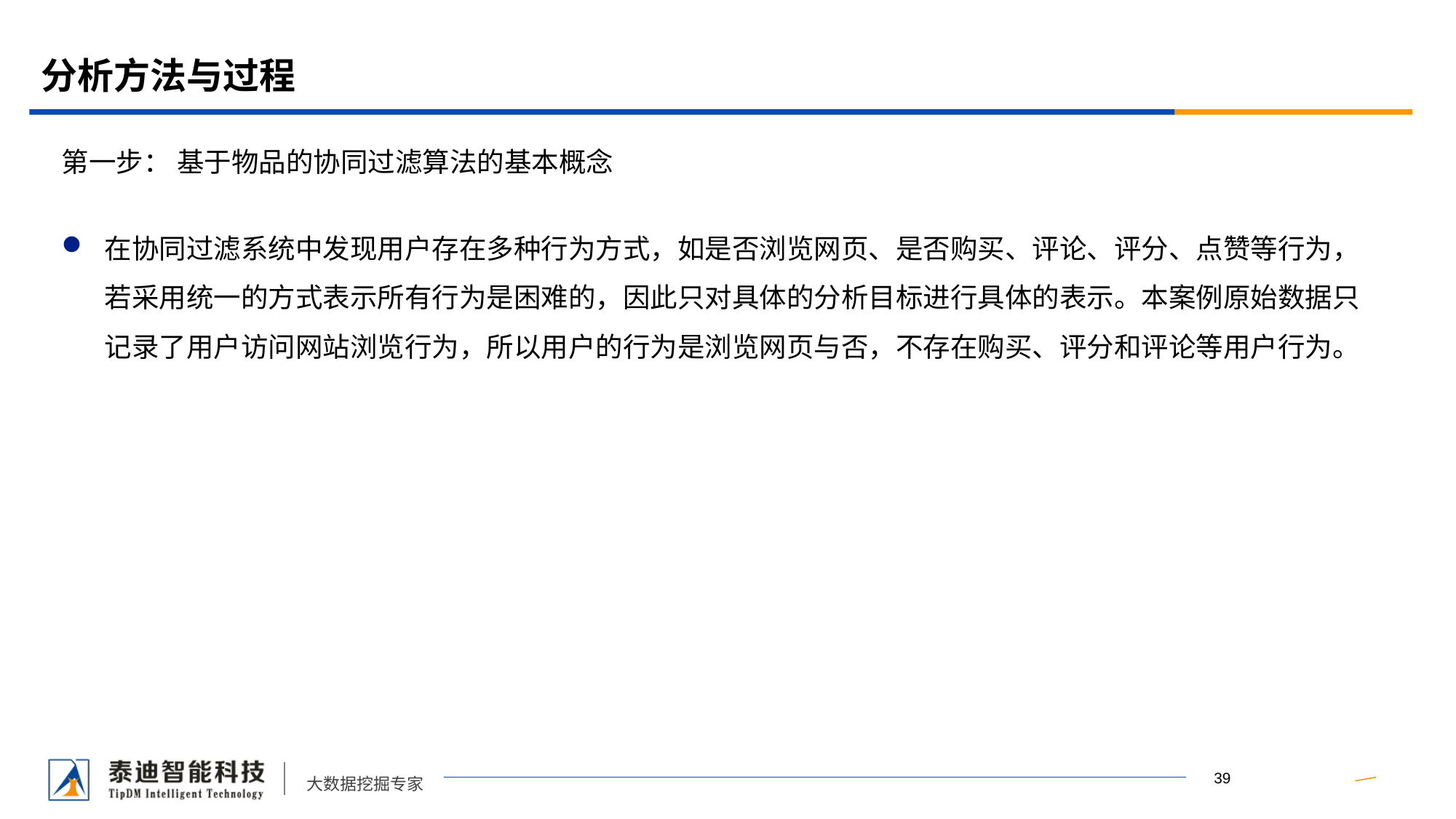

# 分析方法与过程
第一步： 基于物品的协同过滤算法的基本概念
在协同过滤系统中发现用户存在多种行为方式，如是否浏览网页、是否购买、评论、评分、点赞等行为，若采用统一的方式表示所有行为是困难的，因此只对具体的分析目标进行具体的表示。本案例原始数据只记录了用户访问网站浏览行为，所以用户的行为是浏览网页与否，不存在购买、评分和评论等用户行为。